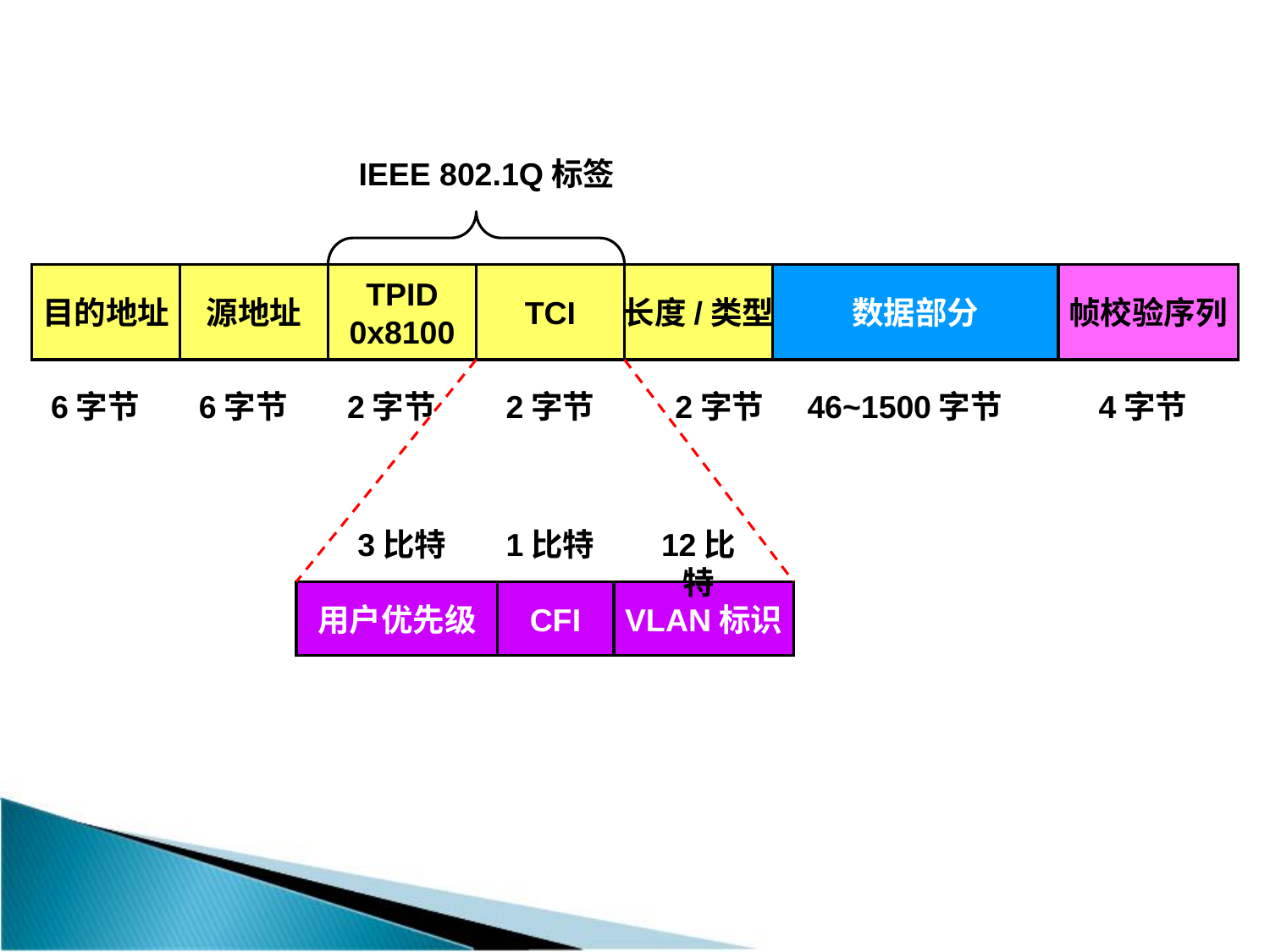

IEEE 802.1Q标签
目的地址
源地址
TPID
0x8100
TCI
长度/类型
数据部分
帧校验序列

6字节
6字节
2字节
2字节
2字节
46~1500字节
4字节
3比特
1比特
12比特
用户优先级
CFI
VLAN标识